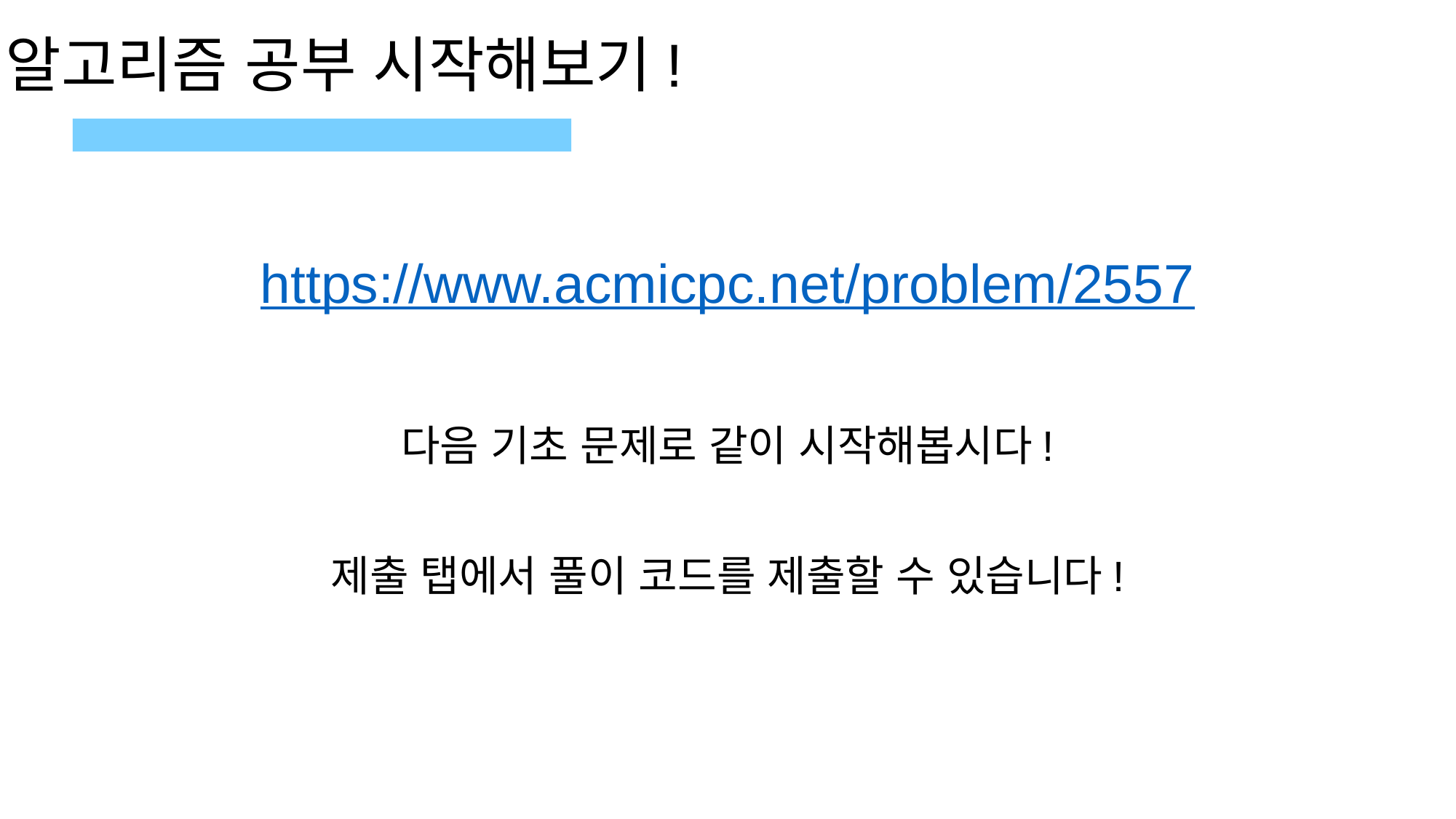

알고리즘 공부 시작해보기!

https://www.acmicpc.net/problem/2557

다음 기초 문제로 같이 시작해봅시다!
제출 탭에서 풀이 코드를 제출할 수 있습니다!